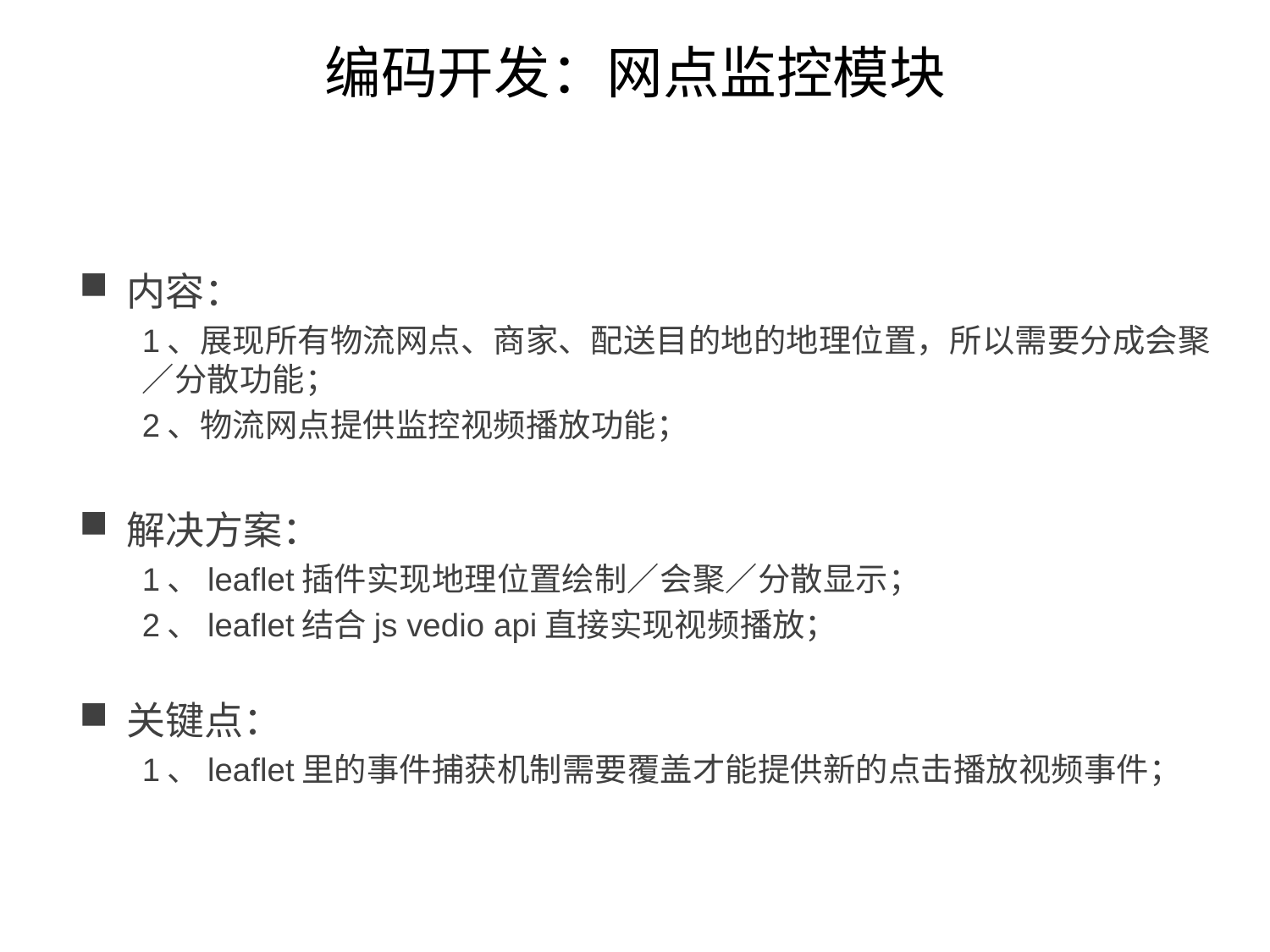

# 编码开发：网点监控模块
内容：
1、展现所有物流网点、商家、配送目的地的地理位置，所以需要分成会聚／分散功能；
2、物流网点提供监控视频播放功能；

解决方案：
1、leaflet插件实现地理位置绘制／会聚／分散显示；
2、leaflet结合js vedio api直接实现视频播放；

关键点：
1、leaflet里的事件捕获机制需要覆盖才能提供新的点击播放视频事件；